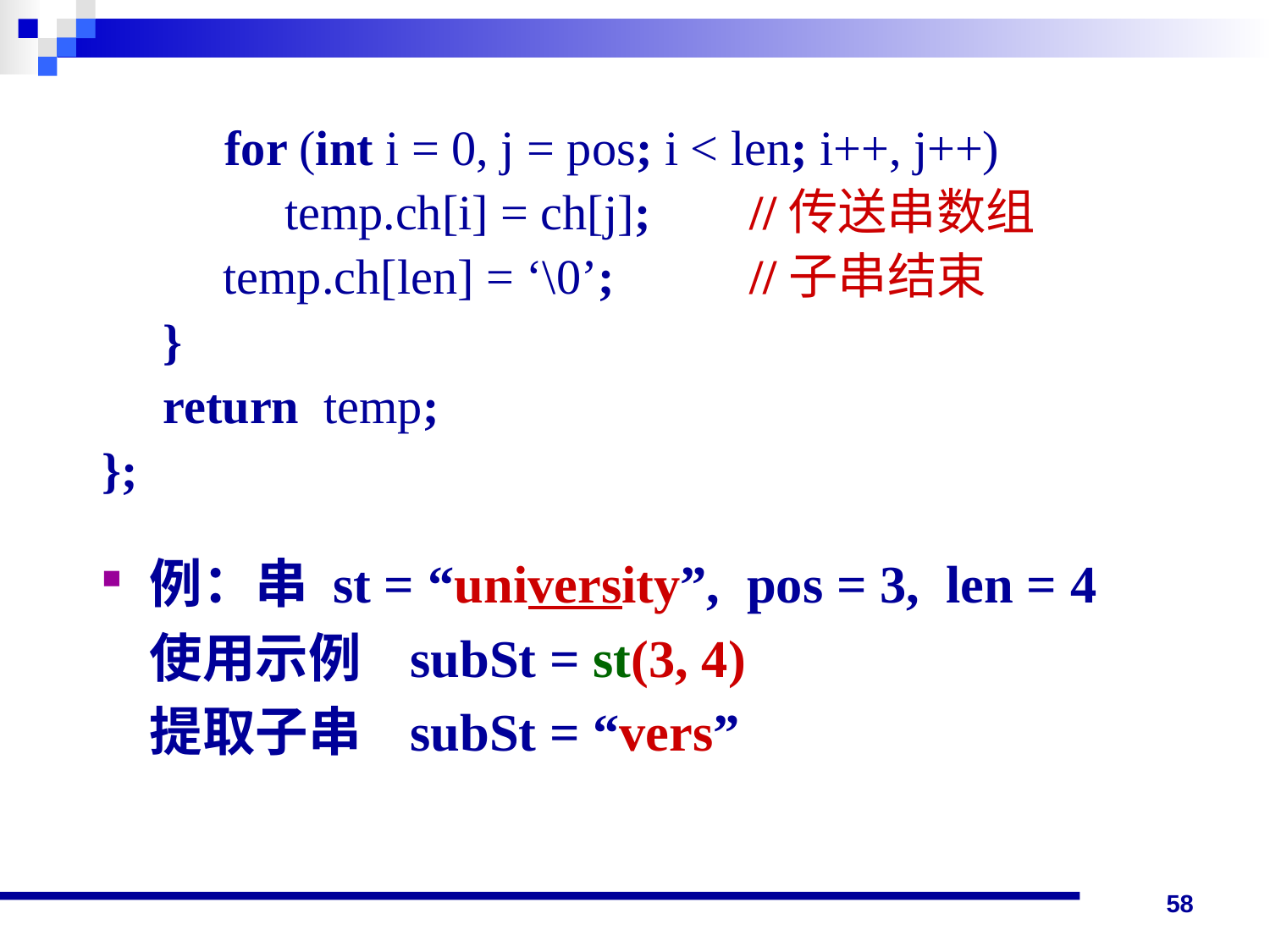

for (int i = 0, j = pos; i < len; i++, j++)
	           temp.ch[i] = ch[j];        //传送串数组
	      temp.ch[len] = ‘\0’;           //子串结束
     }
     return  temp;
};

例：串 st = “university”,  pos = 3,  len = 4
	使用示例   subSt = st(3, 4)
	提取子串   subSt = “vers”
58